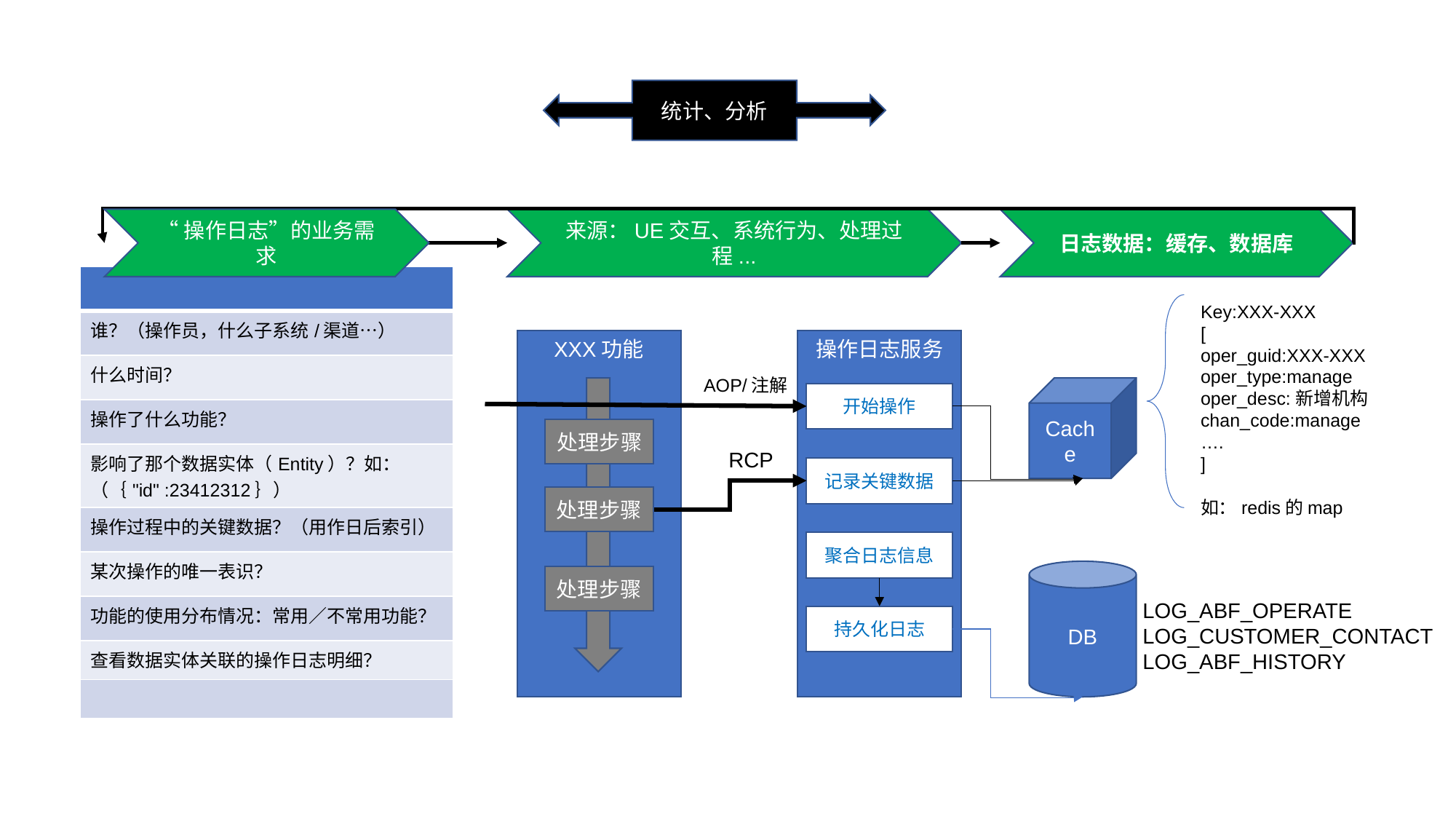

统计、分析
“操作日志”的业务需求
日志数据：缓存、数据库
来源：UE交互、系统行为、处理过程...
|  |
| --- |
| 谁？（操作员，什么子系统/渠道…） |
| 什么时间？ |
| 操作了什么功能？ |
| 影响了那个数据实体（Entity）？如：（｛"id" :23412312｝） |
| 操作过程中的关键数据？（用作日后索引） |
| 某次操作的唯一表识？ |
| 功能的使用分布情况：常用／不常用功能？ |
| 查看数据实体关联的操作日志明细？ |
|  |

Key:XXX-XXX
[
oper_guid:XXX-XXX
oper_type:manage
oper_desc:新增机构
chan_code:manage
….
]

如：redis的map
XXX功能
操作日志服务
AOP/注解

Cache
开始操作
处理步骤
RCP
记录关键数据
处理步骤
聚合日志信息
DB
处理步骤
LOG_ABF_OPERATE
LOG_CUSTOMER_CONTACT
LOG_ABF_HISTORY
持久化日志